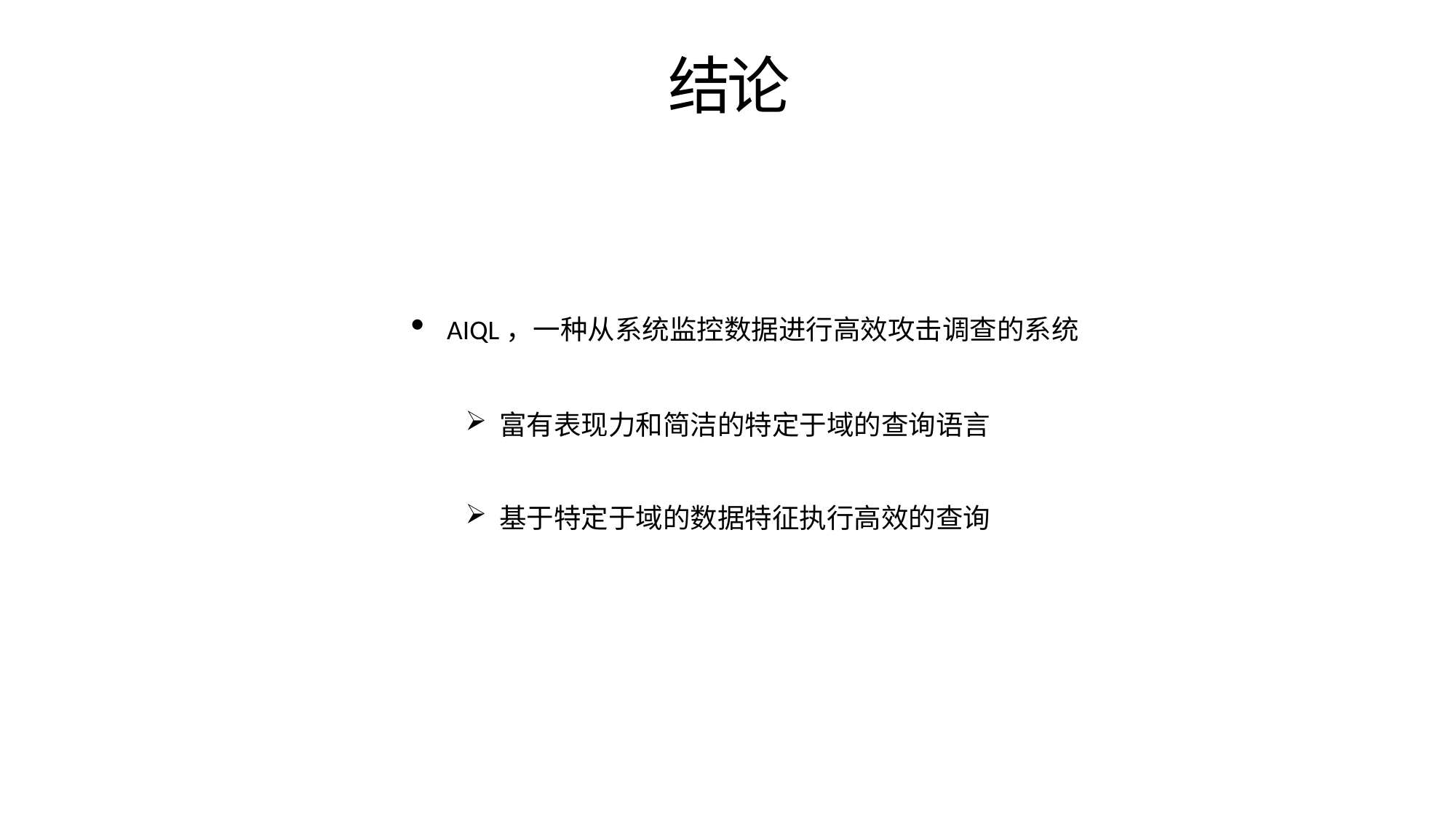

# 结论
 AIQL，一种从系统监控数据进行高效攻击调查的系统

富有表现力和简洁的特定于域的查询语言

基于特定于域的数据特征执行高效的查询